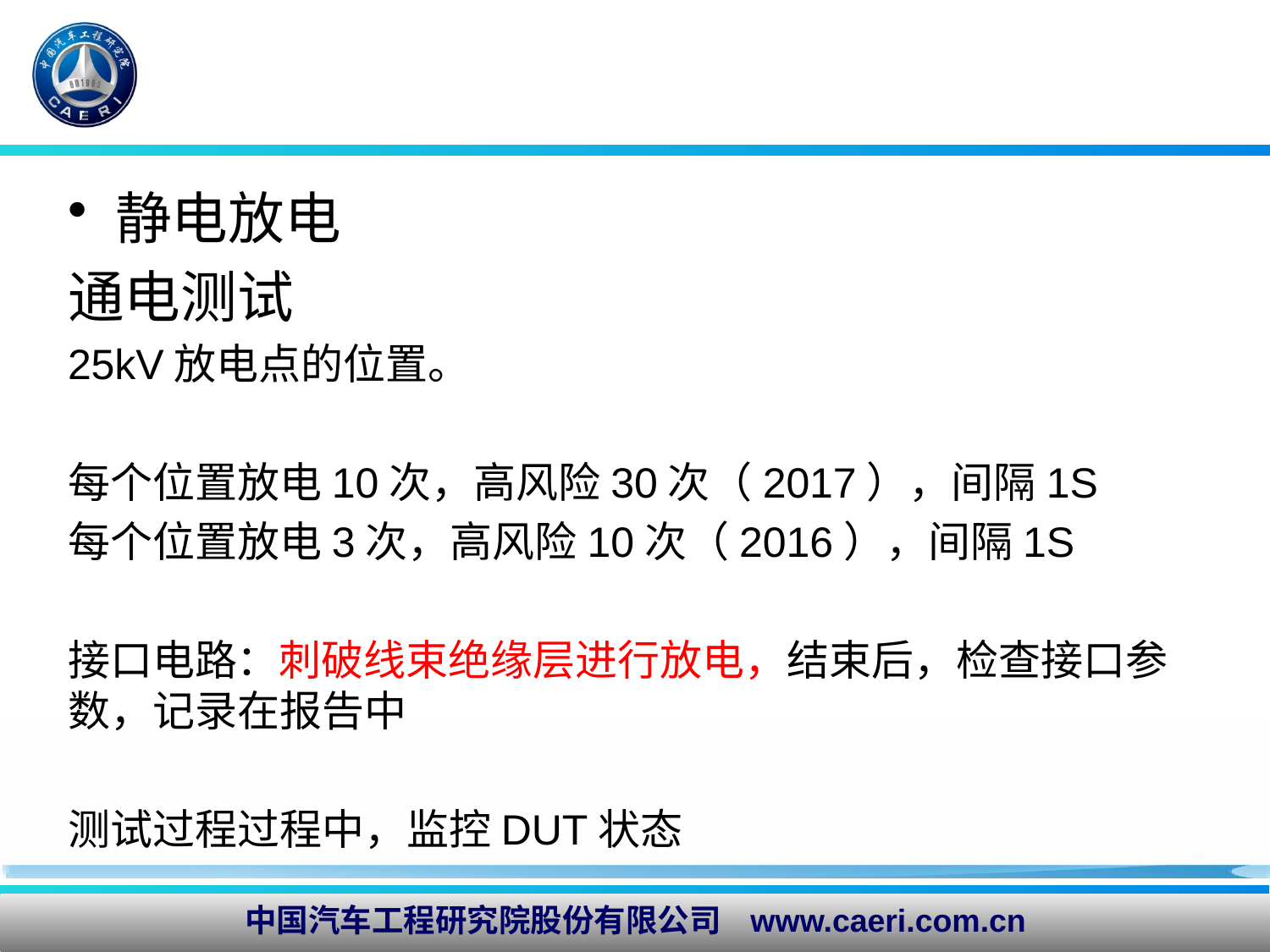

静电放电
通电测试
25kV放电点的位置。

每个位置放电10次，高风险30次（2017），间隔1S
每个位置放电3次，高风险10次（2016），间隔1S

接口电路：刺破线束绝缘层进行放电，结束后，检查接口参数，记录在报告中

测试过程过程中，监控DUT状态